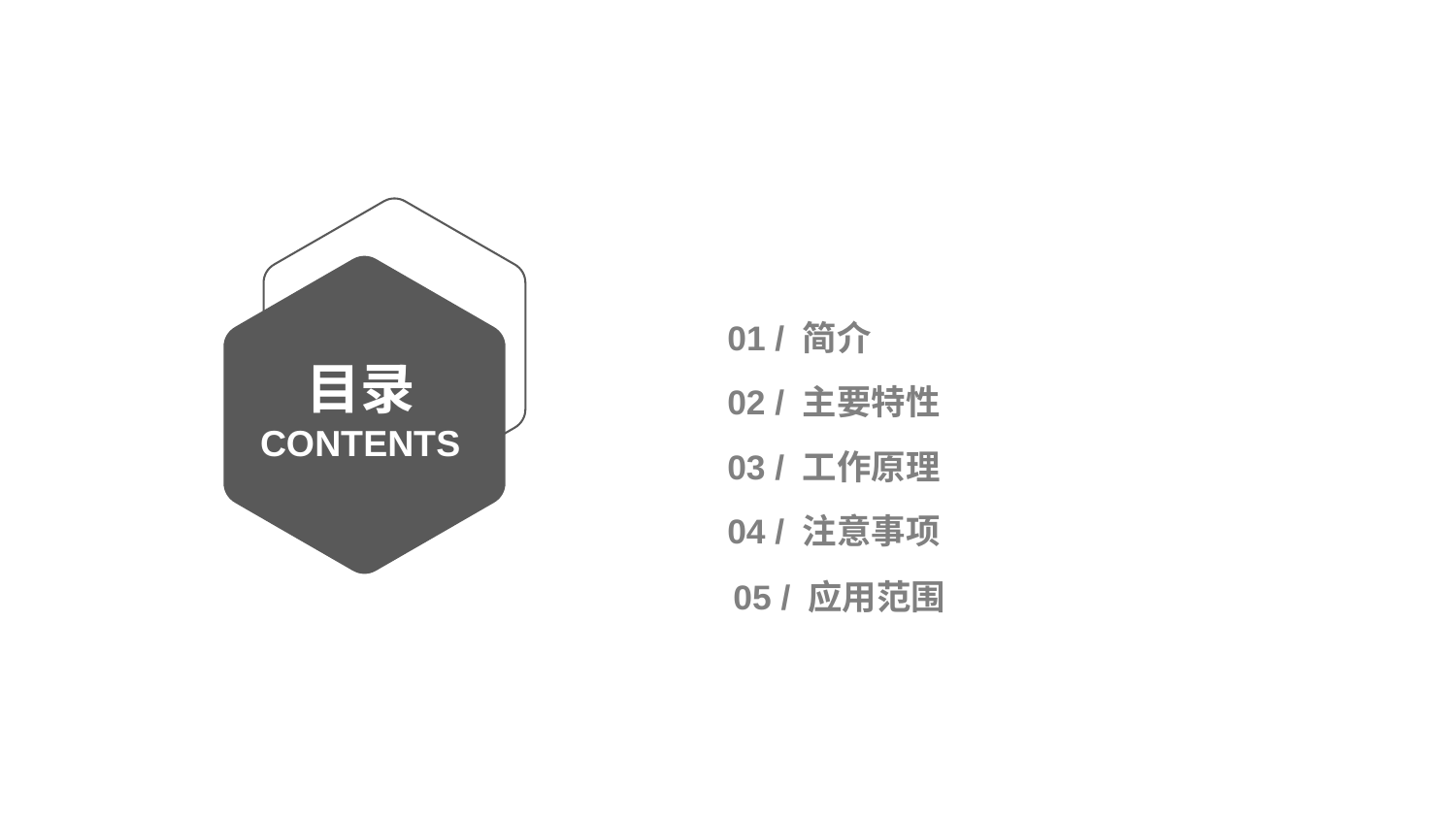

01 / 简介
目录
CONTENTS
02 / 主要特性
03 / 工作原理
04 / 注意事项

05 / 应用范围